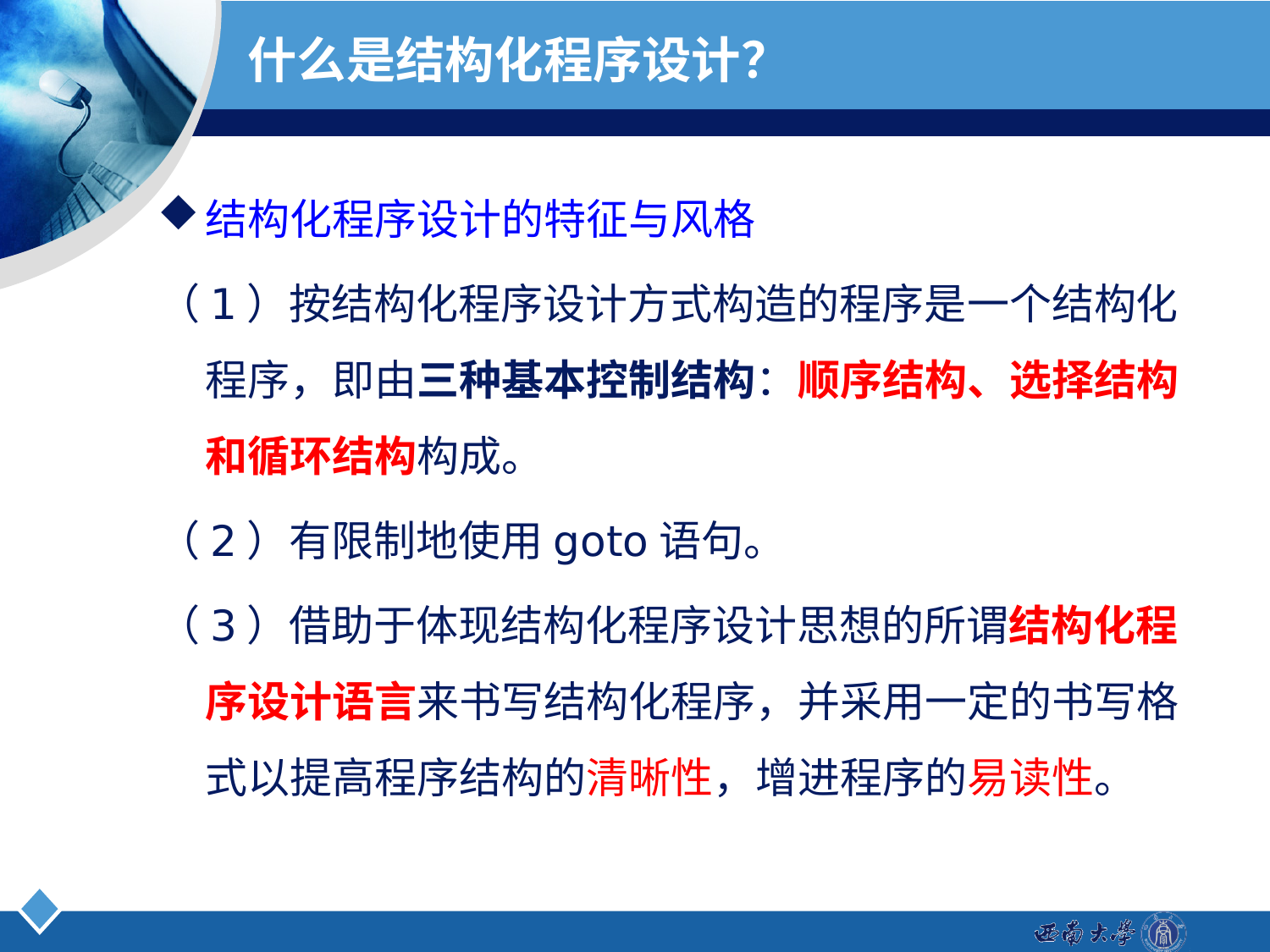

# 什么是结构化程序设计？
结构化程序设计的特征与风格
（1）按结构化程序设计方式构造的程序是一个结构化程序，即由三种基本控制结构：顺序结构、选择结构和循环结构构成。
（2）有限制地使用goto语句。
（3）借助于体现结构化程序设计思想的所谓结构化程序设计语言来书写结构化程序，并采用一定的书写格式以提高程序结构的清晰性，增进程序的易读性。